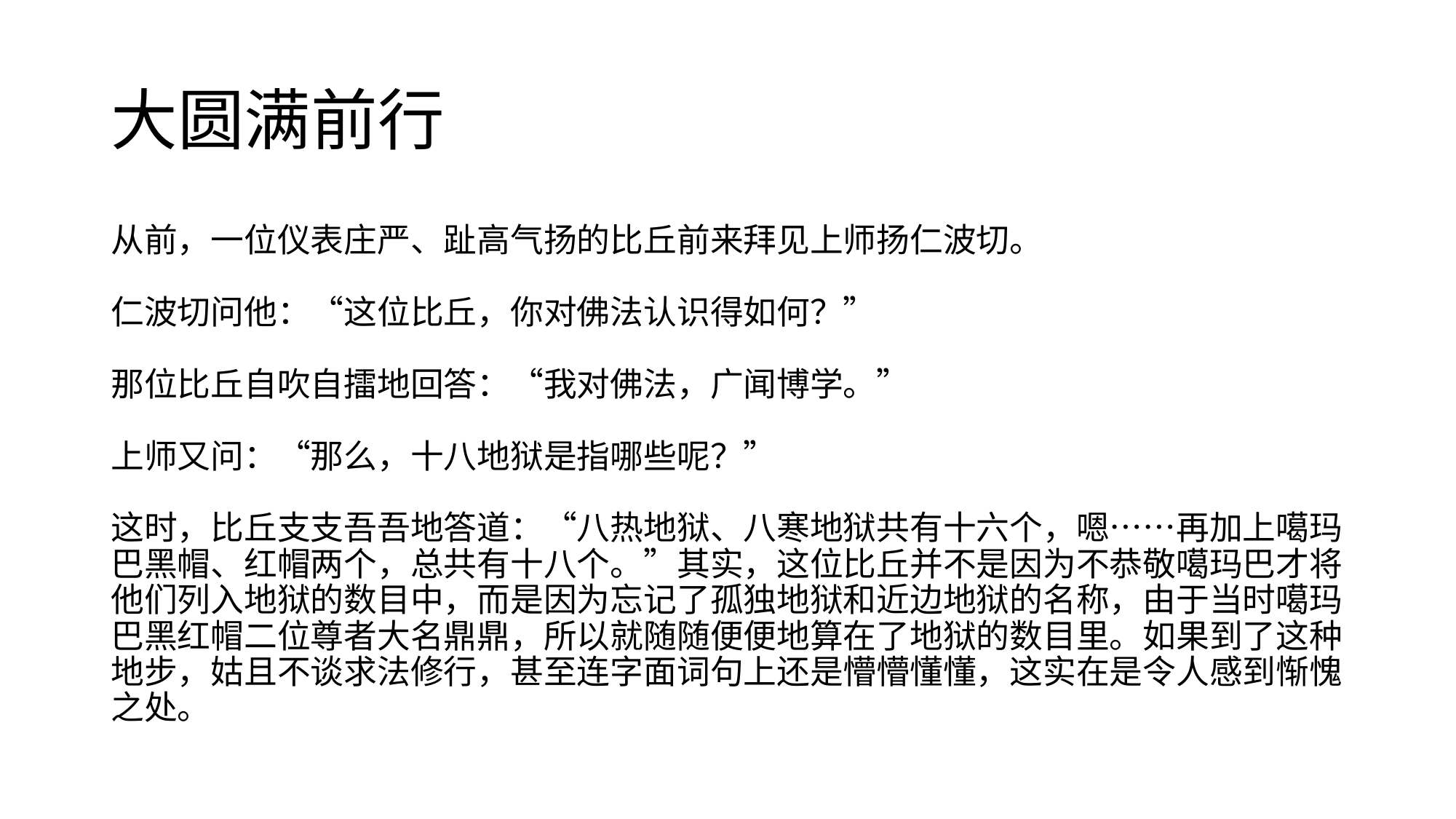

# 大圆满前行
从前，一位仪表庄严、趾高气扬的比丘前来拜见上师扬仁波切。

仁波切问他：“这位比丘，你对佛法认识得如何？”

那位比丘自吹自擂地回答：“我对佛法，广闻博学。”

上师又问：“那么，十八地狱是指哪些呢？”

这时，比丘支支吾吾地答道：“八热地狱、八寒地狱共有十六个，嗯……再加上噶玛巴黑帽、红帽两个，总共有十八个。”其实，这位比丘并不是因为不恭敬噶玛巴才将他们列入地狱的数目中，而是因为忘记了孤独地狱和近边地狱的名称，由于当时噶玛巴黑红帽二位尊者大名鼎鼎，所以就随随便便地算在了地狱的数目里。如果到了这种地步，姑且不谈求法修行，甚至连字面词句上还是懵懵懂懂，这实在是令人感到惭愧之处。